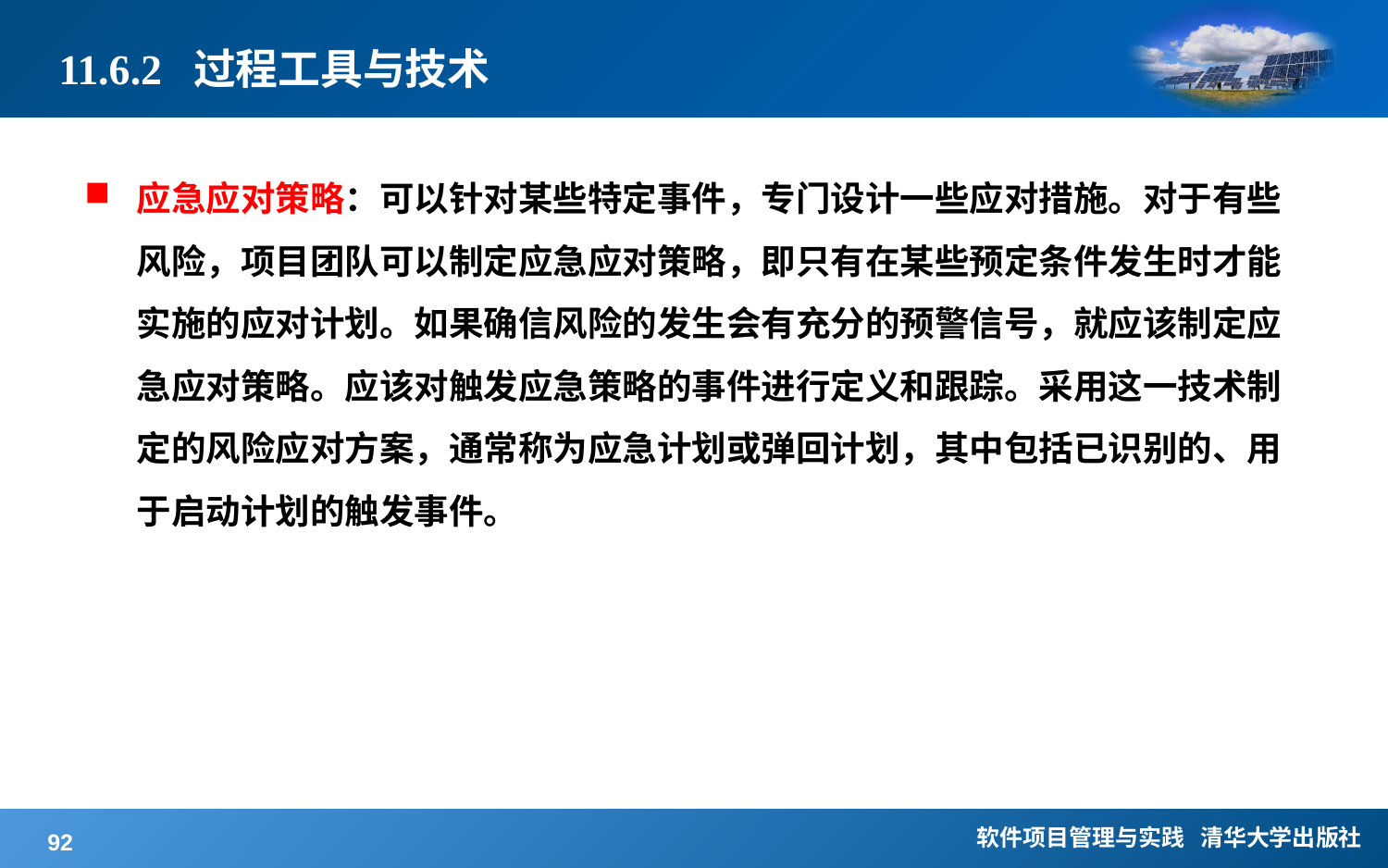

# 11.6.2  过程工具与技术
应急应对策略：可以针对某些特定事件，专门设计一些应对措施。对于有些风险，项目团队可以制定应急应对策略，即只有在某些预定条件发生时才能实施的应对计划。如果确信风险的发生会有充分的预警信号，就应该制定应急应对策略。应该对触发应急策略的事件进行定义和跟踪。采用这一技术制定的风险应对方案，通常称为应急计划或弹回计划，其中包括已识别的、用于启动计划的触发事件。